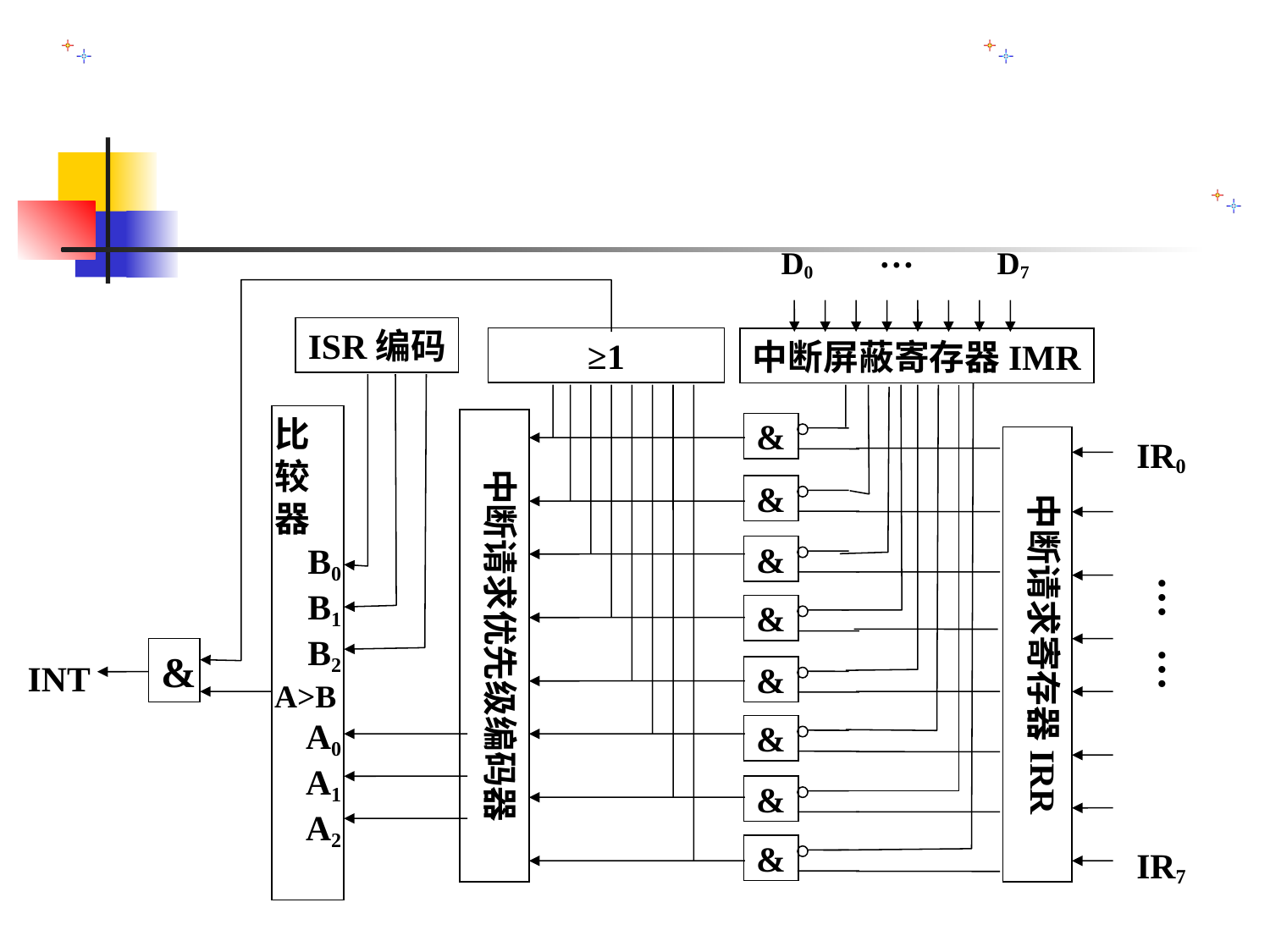

…
D0
D7

ISR编码
≥1
中断屏蔽寄存器IMR

比
较
器
 B0
B1
B2
A>B
A0
A1
A2

中断请求优先级编码器
&

中断请求寄存器IRR
IR0

…

…

IR7

&

&

&

&
INT

&

&

&

&